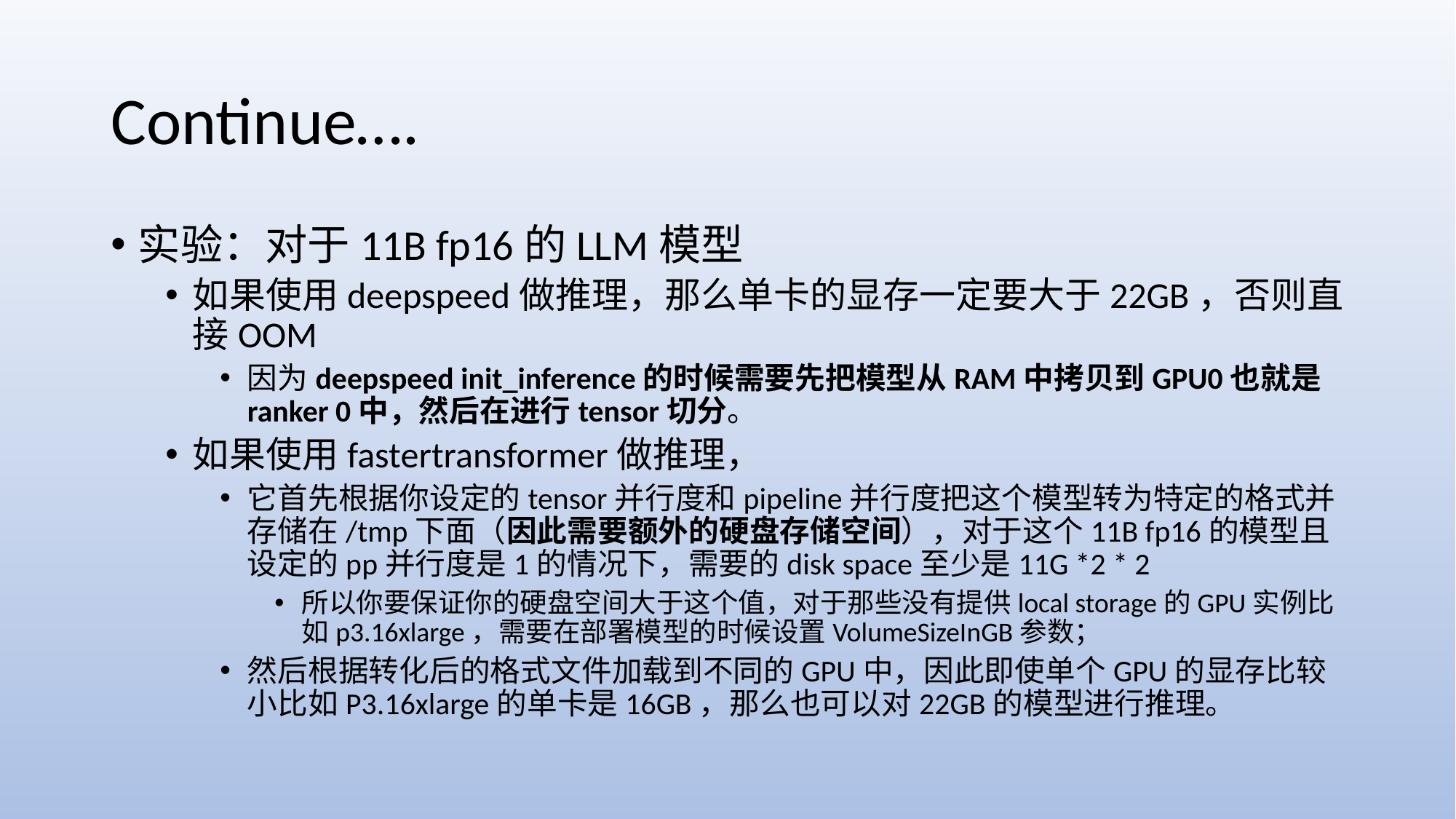

# Continue….
实验：对于11B fp16的LLM模型
如果使用deepspeed做推理，那么单卡的显存一定要大于22GB，否则直接OOM
因为deepspeed init_inference的时候需要先把模型从RAM中拷贝到GPU0也就是ranker 0中，然后在进行tensor切分。
如果使用fastertransformer做推理，
它首先根据你设定的tensor并行度和pipeline并行度把这个模型转为特定的格式并存储在/tmp下面（因此需要额外的硬盘存储空间），对于这个11B fp16的模型且设定的pp并行度是1的情况下，需要的disk space至少是11G *2 * 2
所以你要保证你的硬盘空间大于这个值，对于那些没有提供local storage的GPU实例比如p3.16xlarge，需要在部署模型的时候设置VolumeSizeInGB参数；
然后根据转化后的格式文件加载到不同的GPU中，因此即使单个GPU的显存比较小比如P3.16xlarge的单卡是16GB，那么也可以对22GB的模型进行推理。